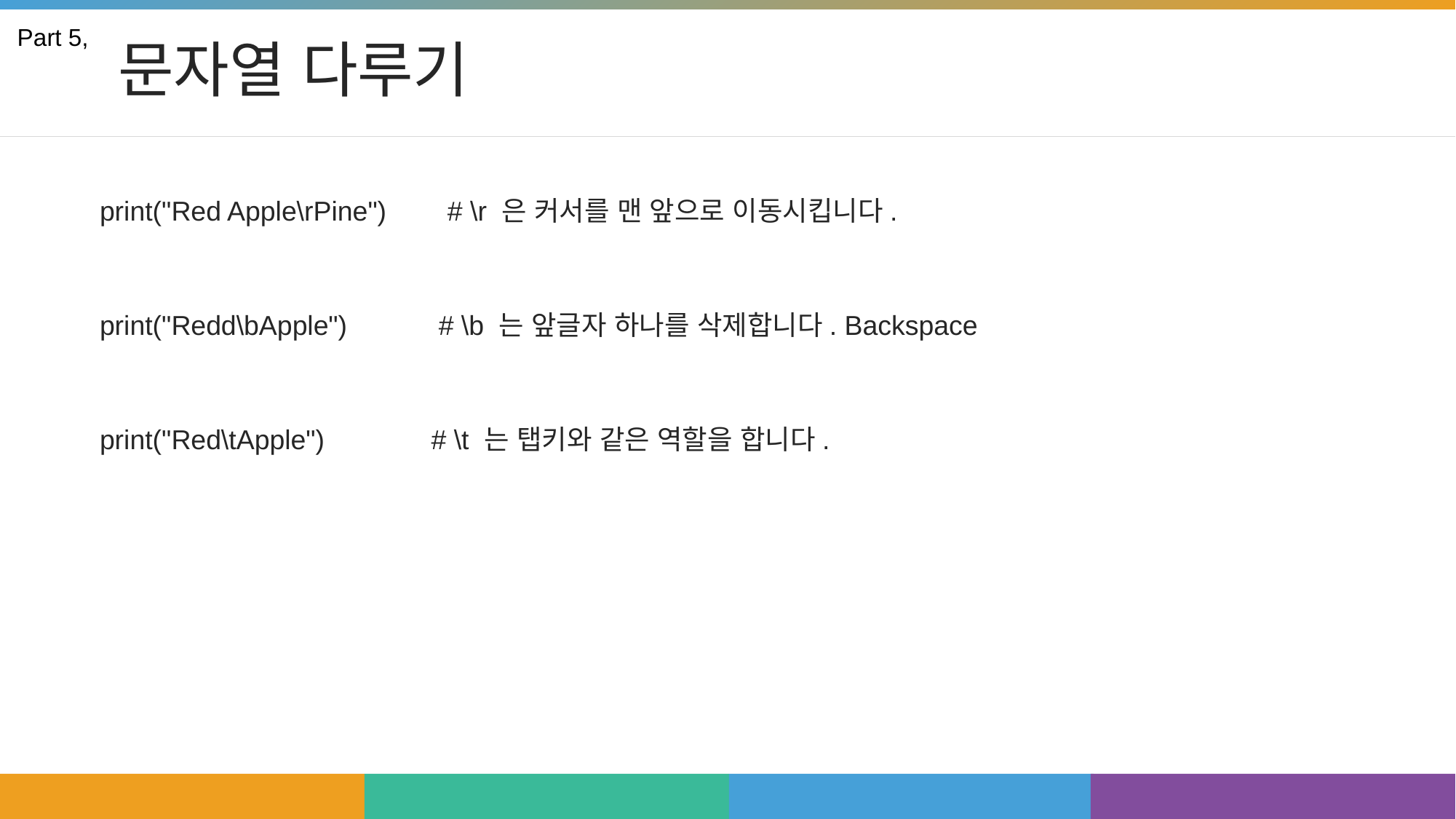

# 문자열 다루기
Part 5,
print("Red Apple\rPine")        # \r 은 커서를 맨 앞으로 이동시킵니다.

print("Redd\bApple")            # \b 는 앞글자 하나를 삭제합니다. Backspace

print("Red\tApple")              # \t 는 탭키와 같은 역할을 합니다.